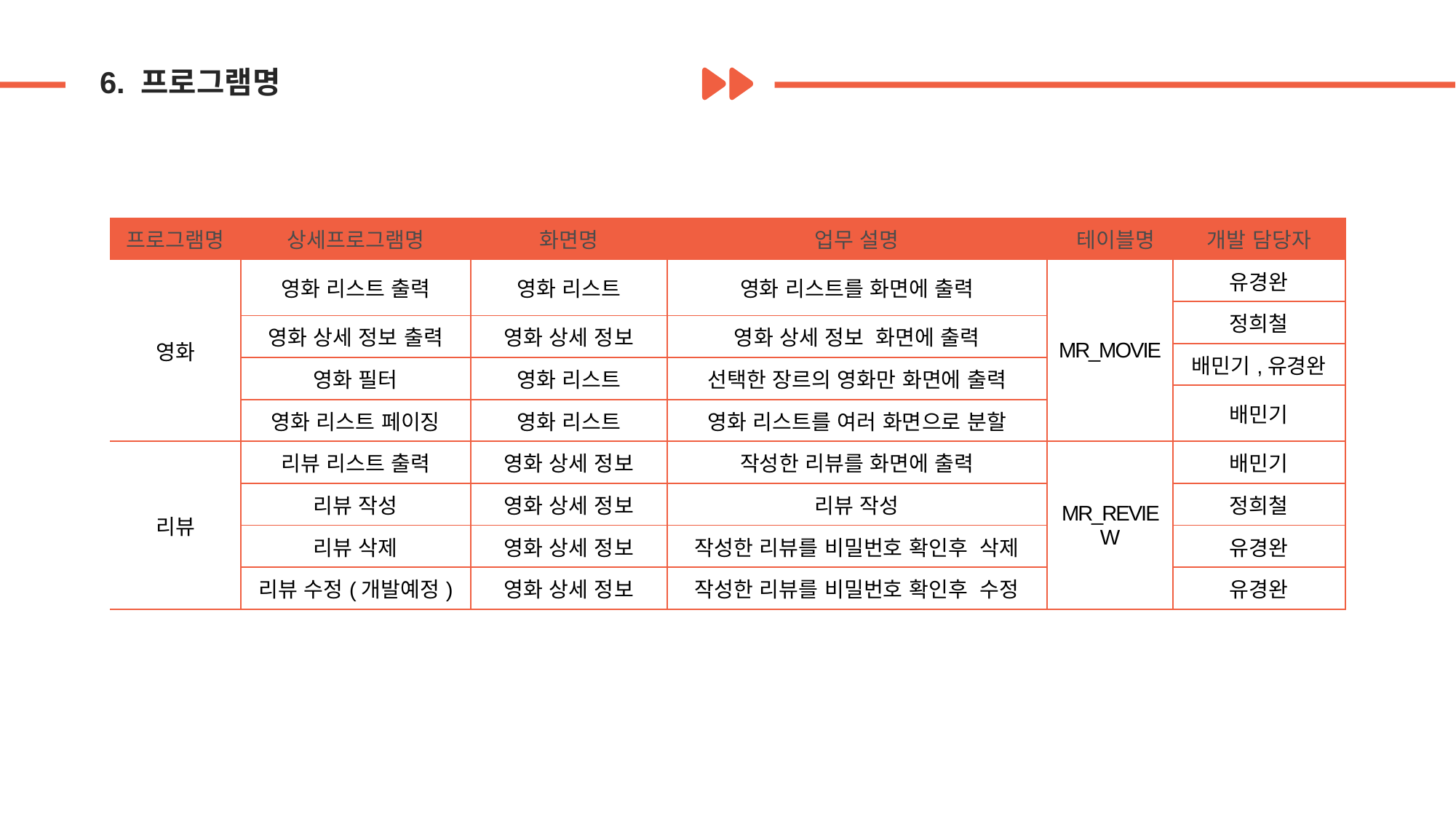

6. 프로그램명
| 프로그램명 | 상세프로그램명 | 화면명 | 업무 설명 | 테이블명 | 개발 담당자 |
| --- | --- | --- | --- | --- | --- |
| 영화 | 영화 리스트 출력 | 영화 리스트 | 영화 리스트를 화면에 출력 | MR\_MOVIE | 유경완 |
|  |  |  |  |  | 정희철 |
|  | 영화 상세 정보 출력 | 영화 상세 정보 | 영화 상세 정보 화면에 출력 |  |  |
|  |  |  |  |  | 배민기,유경완 |
|  | 영화 필터 | 영화 리스트 | 선택한 장르의 영화만 화면에 출력 |  |  |
|  |  |  |  |  | 배민기 |
|  | 영화 리스트 페이징 | 영화 리스트 | 영화 리스트를 여러 화면으로 분할 |  |  |
| 리뷰 | 리뷰 리스트 출력 | 영화 상세 정보 | 작성한 리뷰를 화면에 출력 | MR\_REVIEW | 배민기 |
|  | 리뷰 작성 | 영화 상세 정보 | 리뷰 작성 |  | 정희철 |
|  | 리뷰 삭제 | 영화 상세 정보 | 작성한 리뷰를 비밀번호 확인후 삭제 |  | 유경완 |
|  | 리뷰 수정(개발예정) | 영화 상세 정보 | 작성한 리뷰를 비밀번호 확인후 수정 |  | 유경완 |